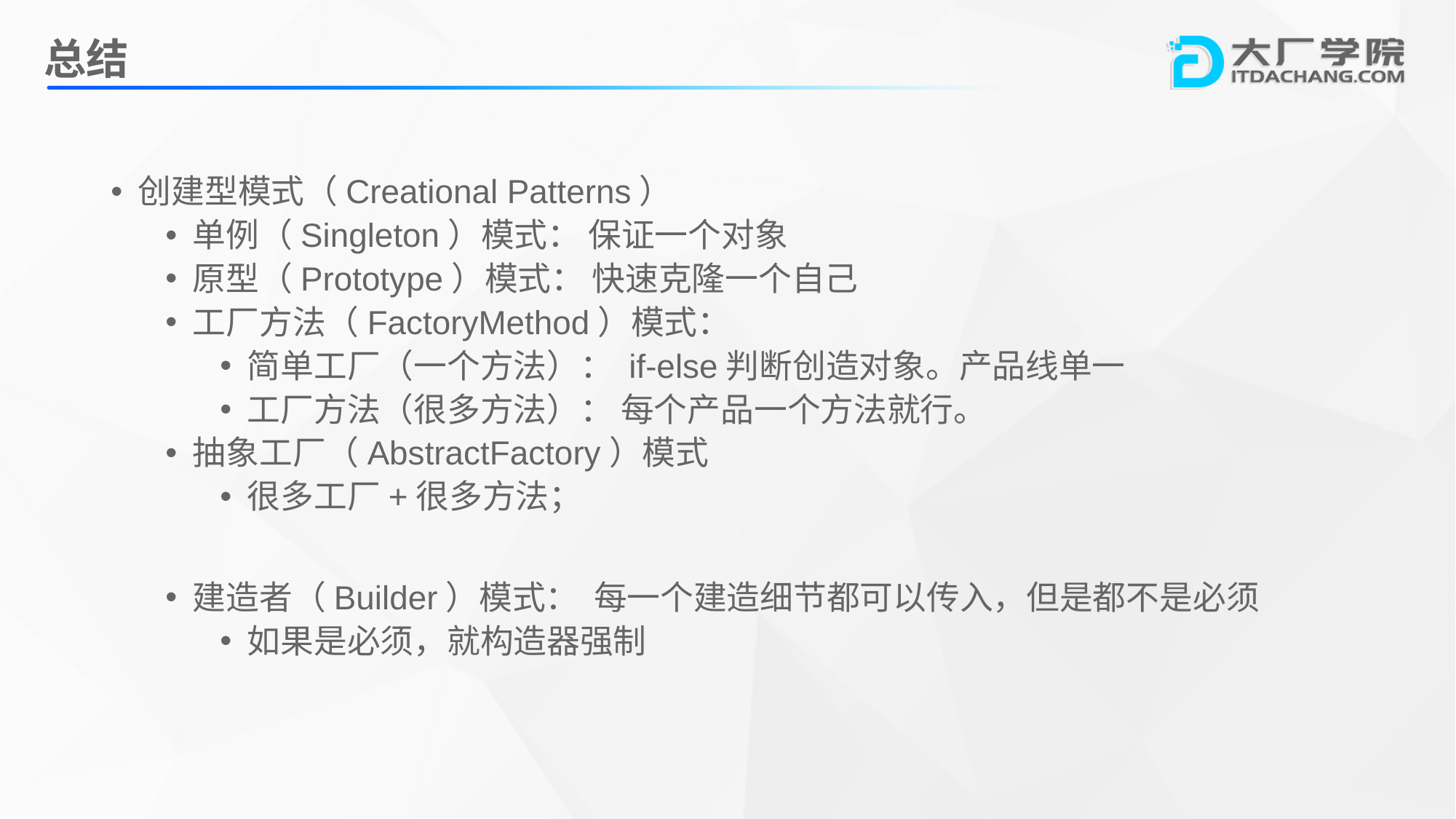

# 总结
创建型模式（Creational Patterns）
单例（Singleton）模式： 保证一个对象
原型（Prototype）模式： 快速克隆一个自己
工厂方法（FactoryMethod）模式：
简单工厂（一个方法）： if-else判断创造对象。产品线单一
工厂方法（很多方法）： 每个产品一个方法就行。
抽象工厂（AbstractFactory）模式
很多工厂+很多方法；

建造者（Builder）模式：  每一个建造细节都可以传入，但是都不是必须
如果是必须，就构造器强制